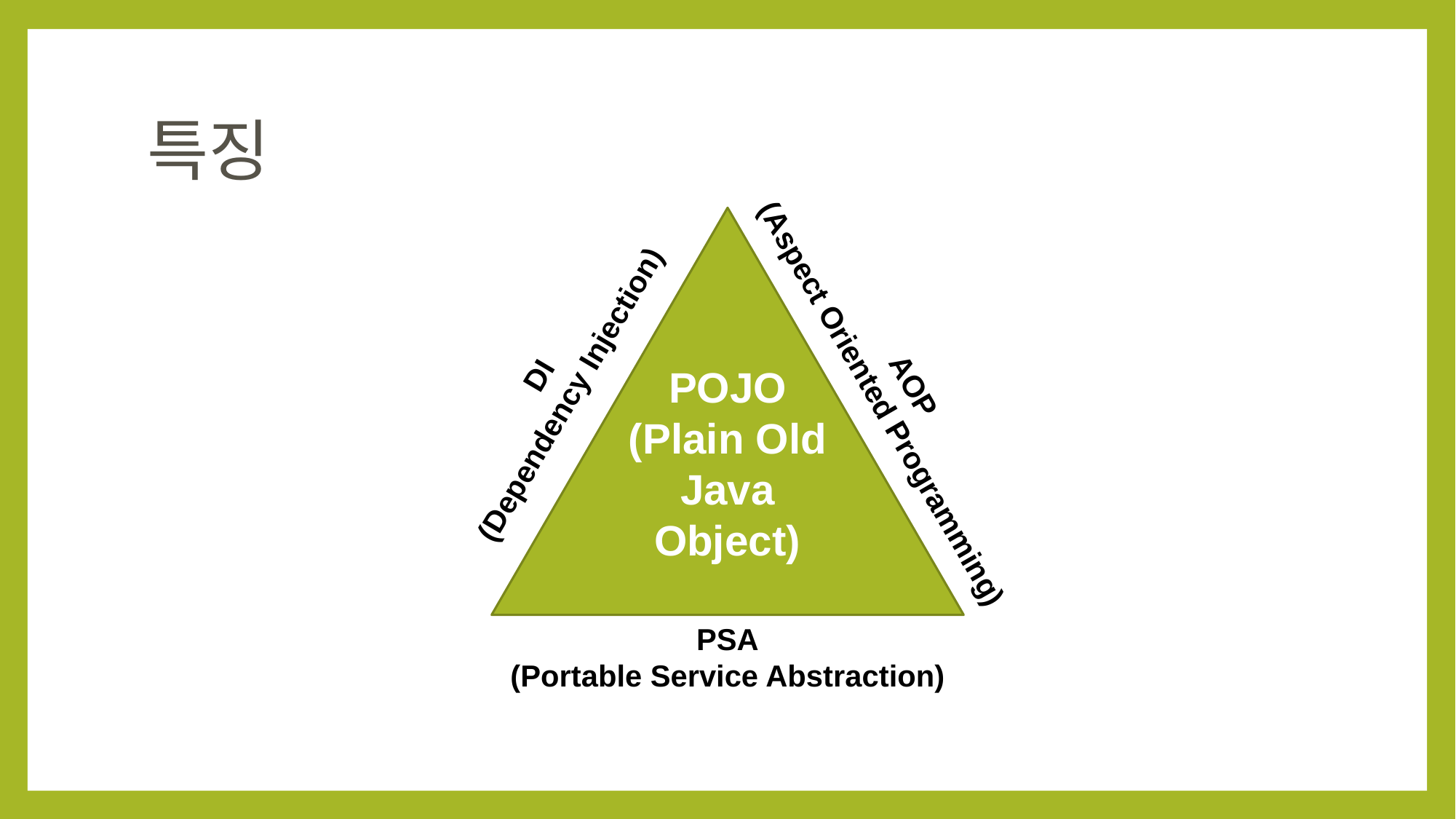

# 특징
POJO
(Plain Old Java Object)

DI
(Dependency Injection)
AOP
(Aspect Oriented Programming)
PSA
(Portable Service Abstraction)